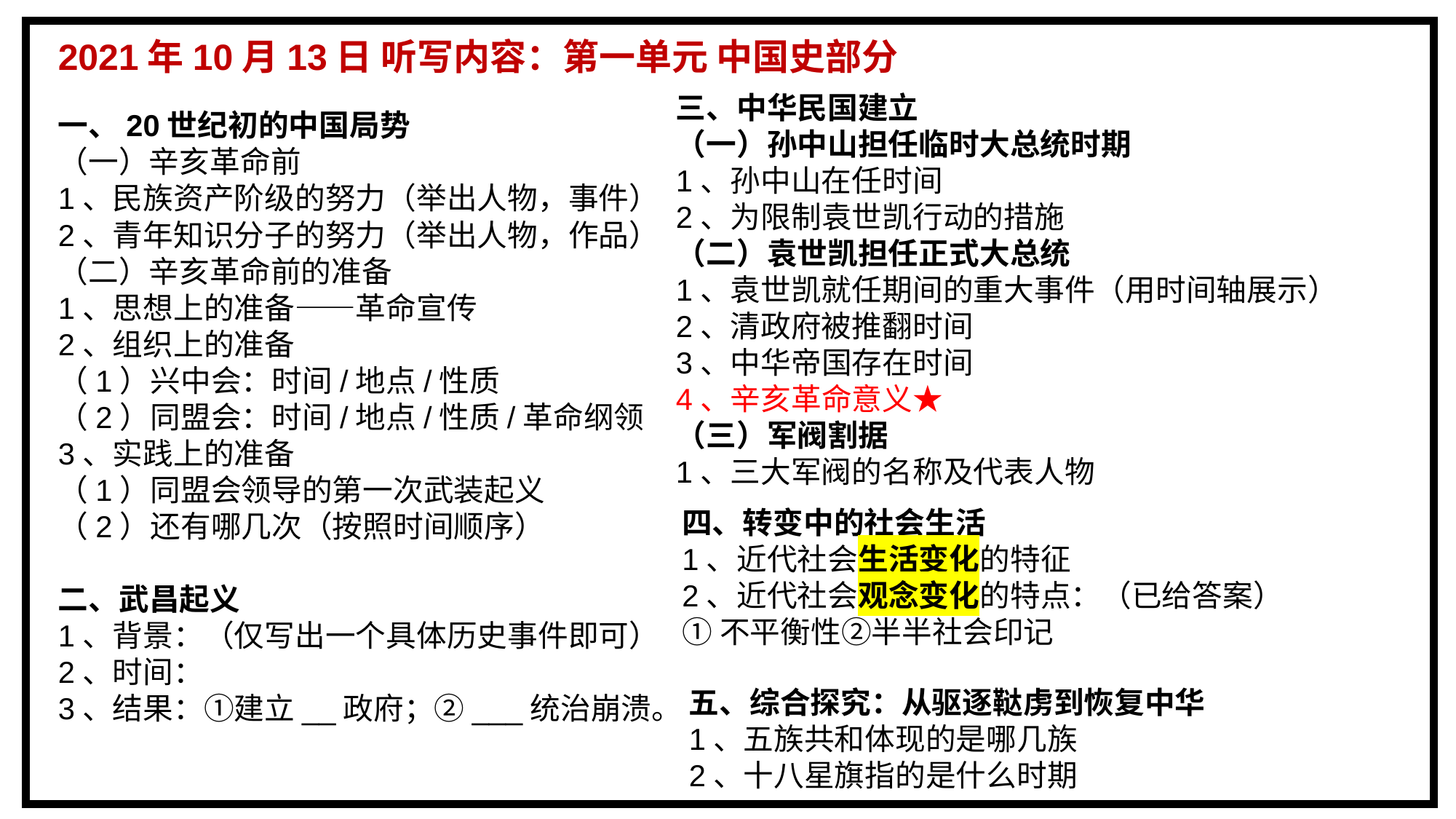

2021年10月13日 听写内容：第一单元 中国史部分
三、中华民国建立
（一）孙中山担任临时大总统时期
1、孙中山在任时间
2、为限制袁世凯行动的措施
（二）袁世凯担任正式大总统
1、袁世凯就任期间的重大事件（用时间轴展示）
2、清政府被推翻时间
3、中华帝国存在时间
4、辛亥革命意义★
（三）军阀割据
1、三大军阀的名称及代表人物
一、20世纪初的中国局势
（一）辛亥革命前
1、民族资产阶级的努力（举出人物，事件）
2、青年知识分子的努力（举出人物，作品）
（二）辛亥革命前的准备
1、思想上的准备——革命宣传
2、组织上的准备
（1）兴中会：时间/地点/性质
（2）同盟会：时间/地点/性质/革命纲领
3、实践上的准备
（1）同盟会领导的第一次武装起义
（2）还有哪几次（按照时间顺序）

二、武昌起义
1、背景：（仅写出一个具体历史事件即可）
2、时间：
3、结果：①建立__政府；②___统治崩溃。

四、转变中的社会生活
1、近代社会生活变化的特征
2、近代社会观念变化的特点：（已给答案）
①不平衡性②半半社会印记
五、综合探究：从驱逐鞑虏到恢复中华
1、五族共和体现的是哪几族
2、十八星旗指的是什么时期